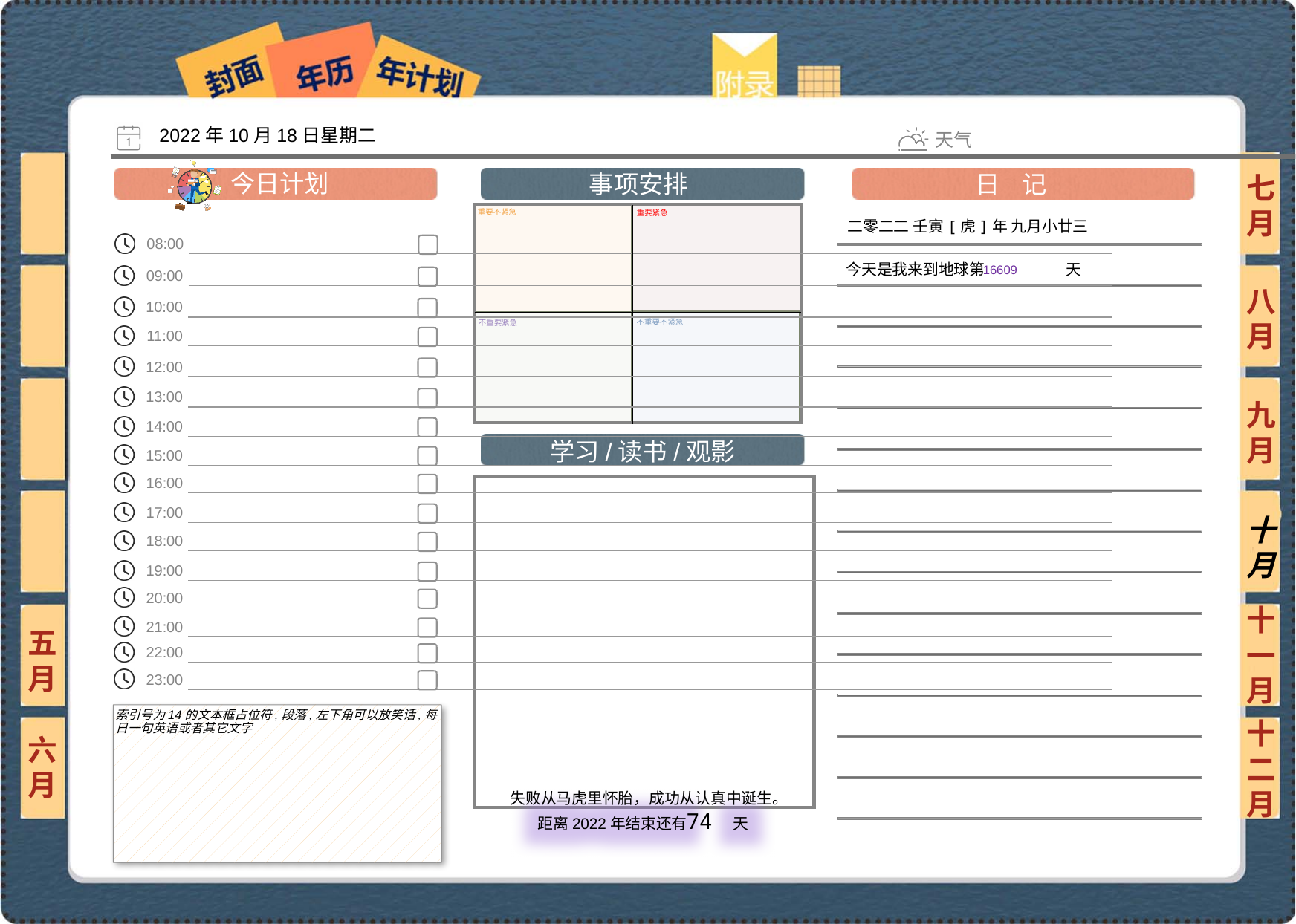

2022年10月18日星期二
七月
二零二二 壬寅[虎]年 九月小廿三
16609
八月
九月
十月
十一月
五月
索引号为14的文本框占位符,段落,左下角可以放笑话,每日一句英语或者其它文字
六月
十二月
74
 失败从马虎里怀胎，成功从认真中诞生。